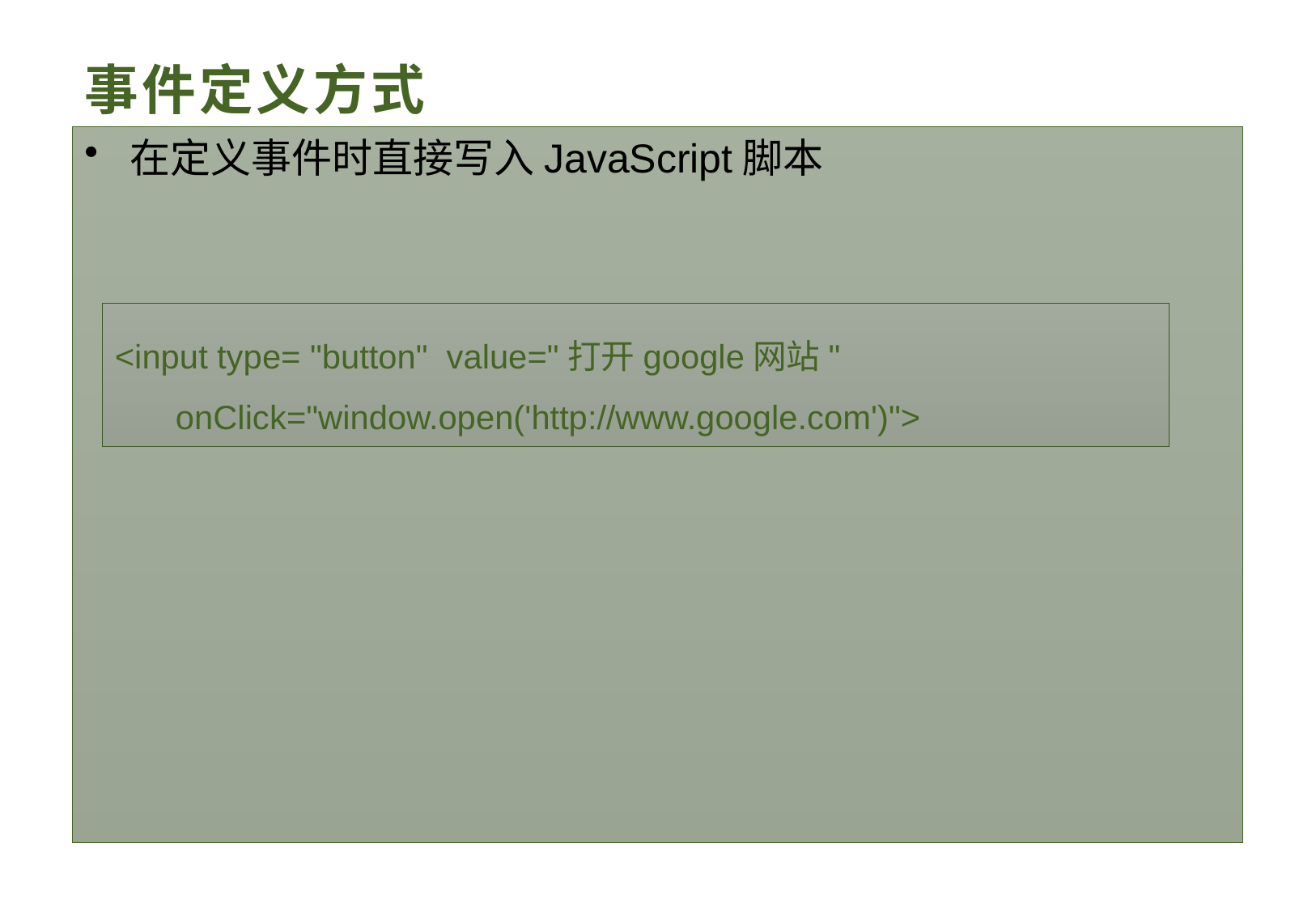

# 事件定义方式
在定义事件时直接写入JavaScript脚本
<input type= "button"  value="打开google网站"
onClick="window.open('http://www.google.com')">